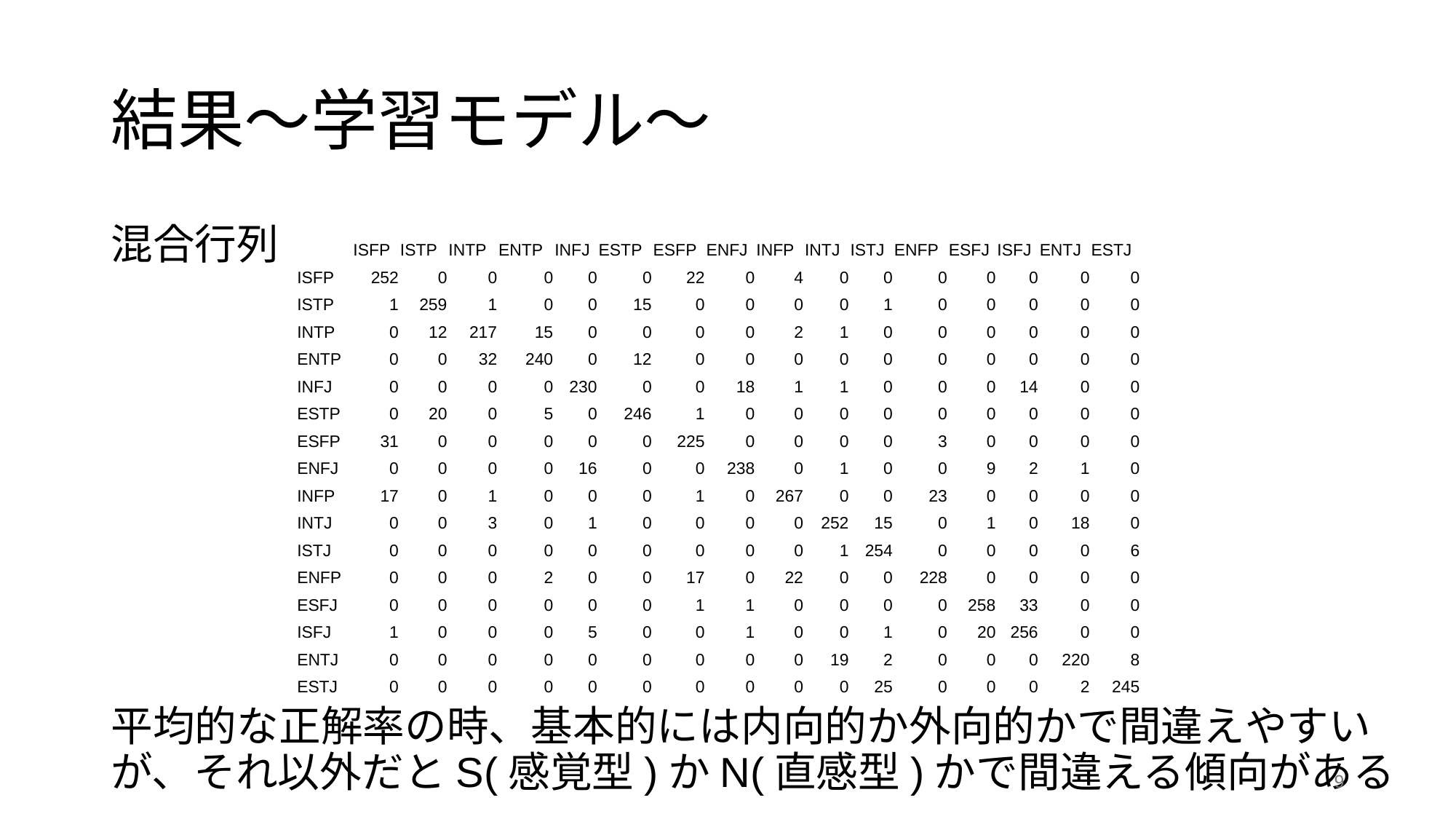

# 結果～学習モデル～
混合行列

平均的な正解率の時、基本的には内向的か外向的かで間違えやすいが、それ以外だとS(感覚型)かN(直感型)かで間違える傾向がある
|  | ISFP | ISTP | INTP | ENTP | INFJ | ESTP | ESFP | ENFJ | INFP | INTJ | ISTJ | ENFP | ESFJ | ISFJ | ENTJ | ESTJ |
| --- | --- | --- | --- | --- | --- | --- | --- | --- | --- | --- | --- | --- | --- | --- | --- | --- |
| ISFP | 252 | 0 | 0 | 0 | 0 | 0 | 22 | 0 | 4 | 0 | 0 | 0 | 0 | 0 | 0 | 0 |
| ISTP | 1 | 259 | 1 | 0 | 0 | 15 | 0 | 0 | 0 | 0 | 1 | 0 | 0 | 0 | 0 | 0 |
| INTP | 0 | 12 | 217 | 15 | 0 | 0 | 0 | 0 | 2 | 1 | 0 | 0 | 0 | 0 | 0 | 0 |
| ENTP | 0 | 0 | 32 | 240 | 0 | 12 | 0 | 0 | 0 | 0 | 0 | 0 | 0 | 0 | 0 | 0 |
| INFJ | 0 | 0 | 0 | 0 | 230 | 0 | 0 | 18 | 1 | 1 | 0 | 0 | 0 | 14 | 0 | 0 |
| ESTP | 0 | 20 | 0 | 5 | 0 | 246 | 1 | 0 | 0 | 0 | 0 | 0 | 0 | 0 | 0 | 0 |
| ESFP | 31 | 0 | 0 | 0 | 0 | 0 | 225 | 0 | 0 | 0 | 0 | 3 | 0 | 0 | 0 | 0 |
| ENFJ | 0 | 0 | 0 | 0 | 16 | 0 | 0 | 238 | 0 | 1 | 0 | 0 | 9 | 2 | 1 | 0 |
| INFP | 17 | 0 | 1 | 0 | 0 | 0 | 1 | 0 | 267 | 0 | 0 | 23 | 0 | 0 | 0 | 0 |
| INTJ | 0 | 0 | 3 | 0 | 1 | 0 | 0 | 0 | 0 | 252 | 15 | 0 | 1 | 0 | 18 | 0 |
| ISTJ | 0 | 0 | 0 | 0 | 0 | 0 | 0 | 0 | 0 | 1 | 254 | 0 | 0 | 0 | 0 | 6 |
| ENFP | 0 | 0 | 0 | 2 | 0 | 0 | 17 | 0 | 22 | 0 | 0 | 228 | 0 | 0 | 0 | 0 |
| ESFJ | 0 | 0 | 0 | 0 | 0 | 0 | 1 | 1 | 0 | 0 | 0 | 0 | 258 | 33 | 0 | 0 |
| ISFJ | 1 | 0 | 0 | 0 | 5 | 0 | 0 | 1 | 0 | 0 | 1 | 0 | 20 | 256 | 0 | 0 |
| ENTJ | 0 | 0 | 0 | 0 | 0 | 0 | 0 | 0 | 0 | 19 | 2 | 0 | 0 | 0 | 220 | 8 |
| ESTJ | 0 | 0 | 0 | 0 | 0 | 0 | 0 | 0 | 0 | 0 | 25 | 0 | 0 | 0 | 2 | 245 |
9